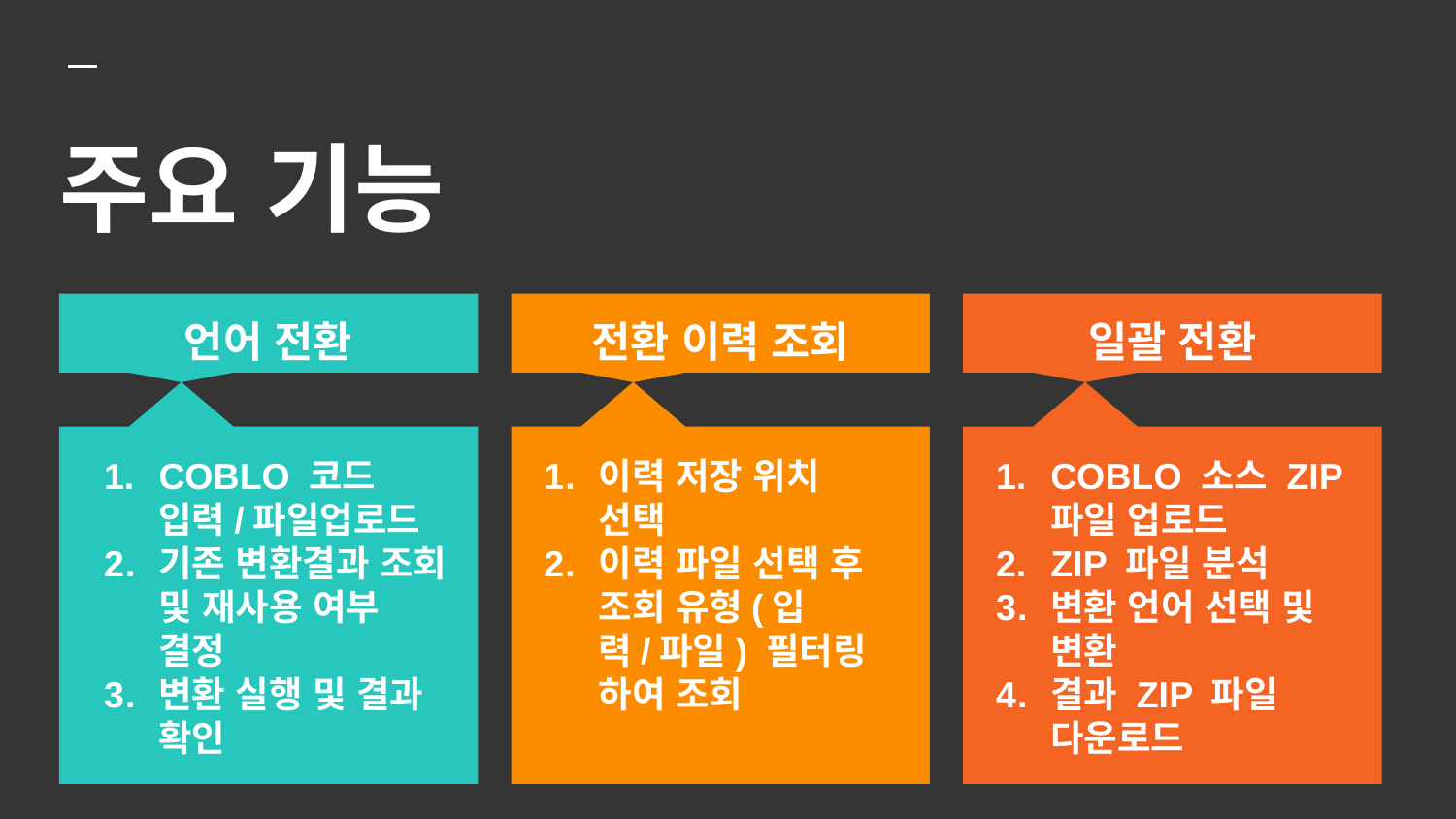

# 주요 기능

언어 전환
전환 이력 조회
일괄 전환

COBLO 코드 입력/파일업로드
기존 변환결과 조회 및 재사용 여부 결정
변환 실행 및 결과 확인
이력 저장 위치 선택
이력 파일 선택 후 조회 유형(입력/파일) 필터링 하여 조회
COBLO 소스 ZIP 파일 업로드
ZIP 파일 분석
변환 언어 선택 및 변환
결과 ZIP 파일 다운로드